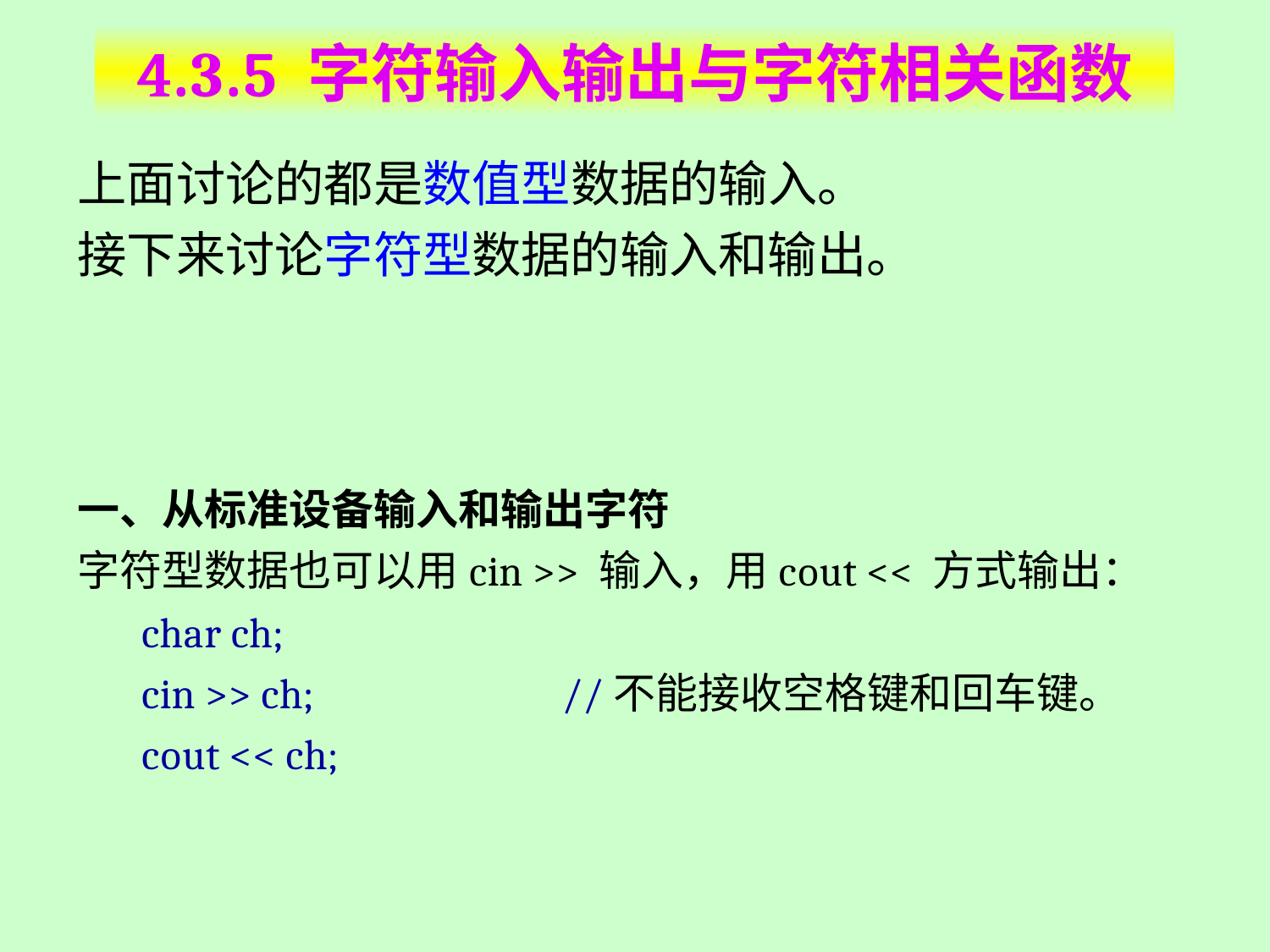

# 4.3.5 字符输入输出与字符相关函数
上面讨论的都是数值型数据的输入。
接下来讨论字符型数据的输入和输出。
一、从标准设备输入和输出字符
字符型数据也可以用cin >> 输入，用cout << 方式输出：
char ch;
cin >> ch;		//不能接收空格键和回车键。
cout << ch;

81